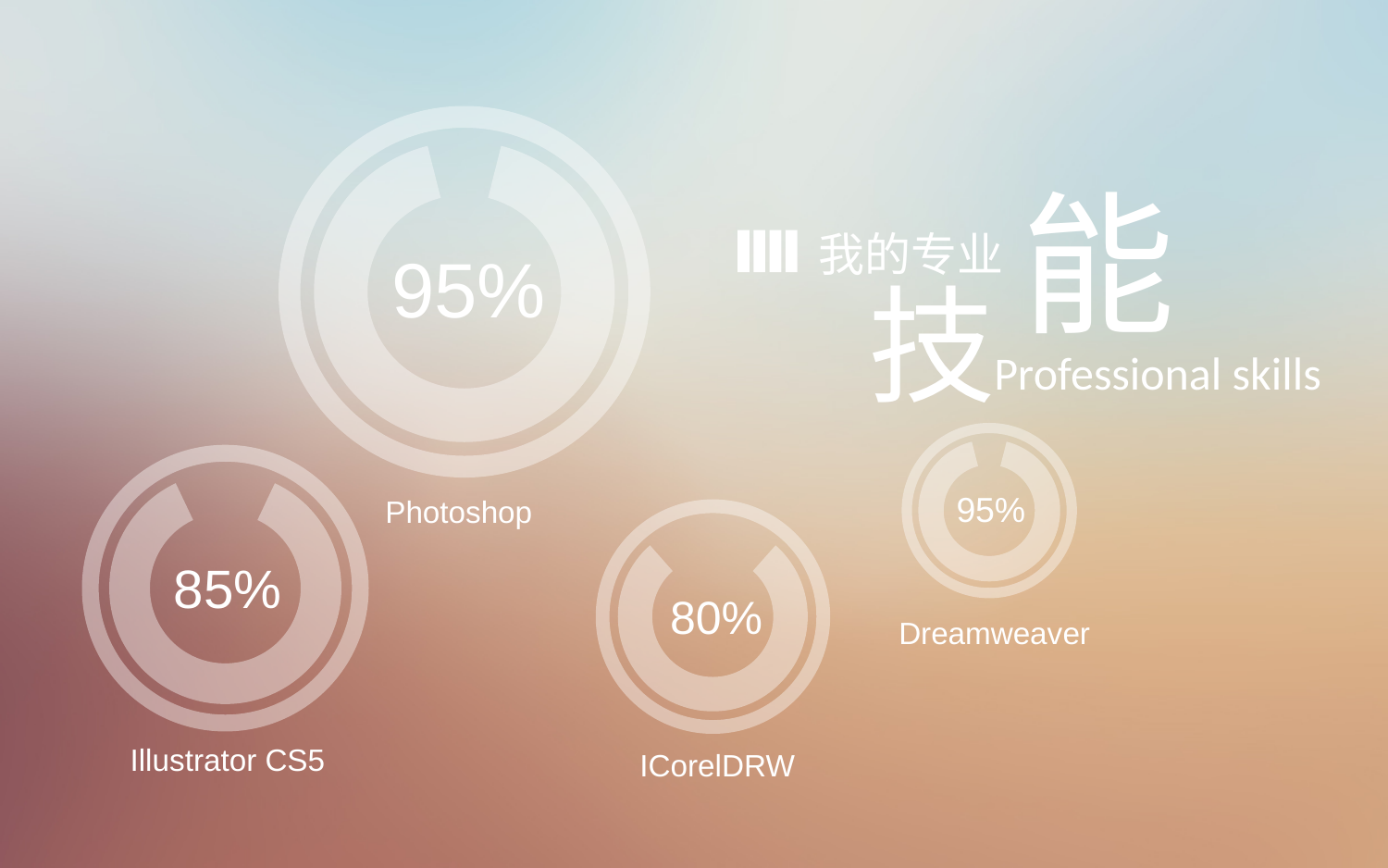

能
我的专业

95%
技
Professional skills

95%
Photoshop

85%
80%
Dreamweaver
Illustrator CS5
ICorelDRW